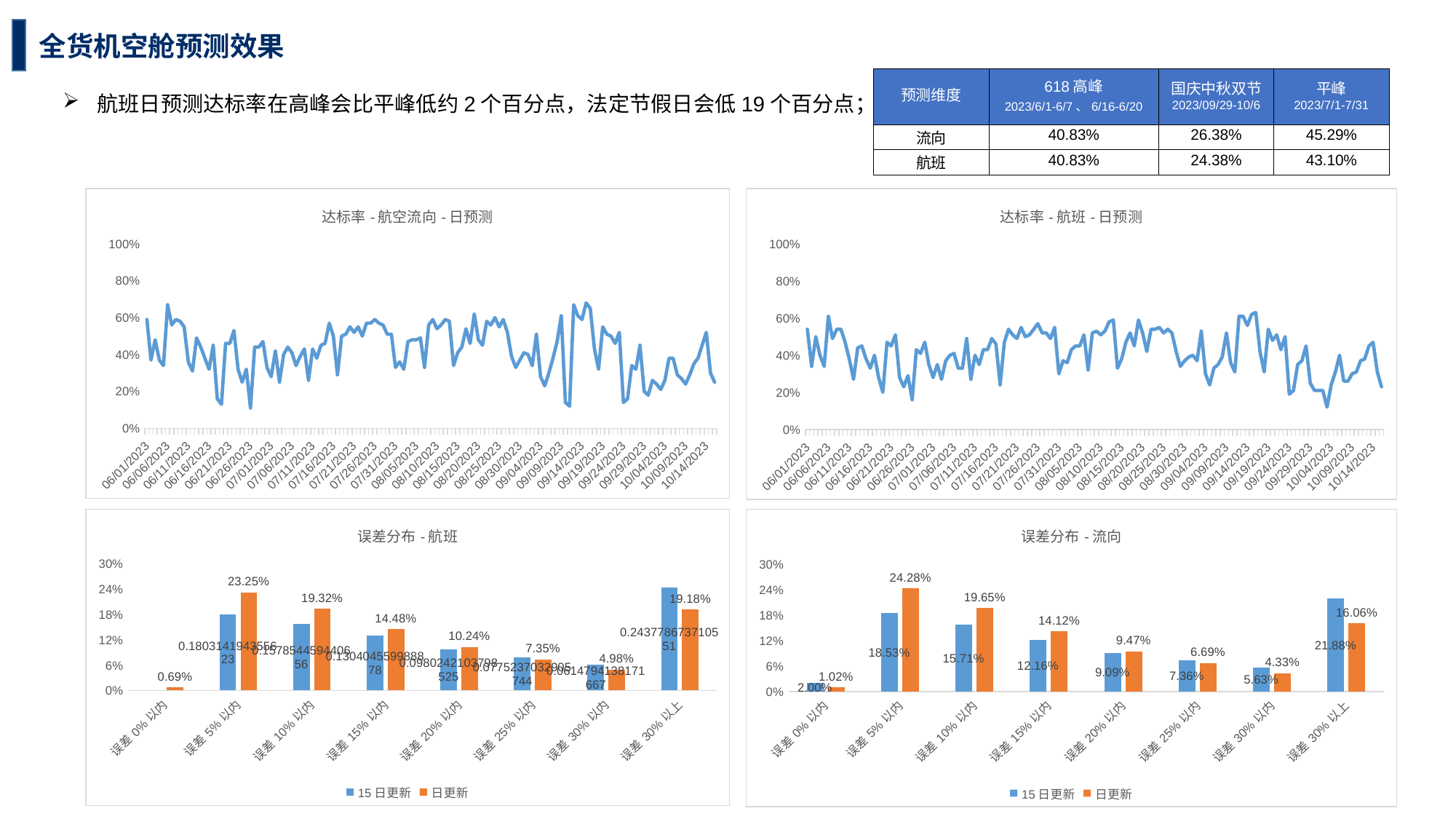

全货机空舱预测效果
| 预测维度 | 618高峰 2023/6/1-6/7、6/16-6/20 | 国庆中秋双节 2023/09/29-10/6 | 平峰 2023/7/1-7/31 |
| --- | --- | --- | --- |
| 流向 | 40.83% | 26.38% | 45.29% |
| 航班 | 40.83% | 24.38% | 43.10% |
航班日预测达标率在高峰会比平峰低约2个百分点，法定节假日会低19个百分点；

### Chart: 达标率-航空流向-日预测

| Category | 达标率 |
|---|---|
| 45078 | 0.59 |
| 45079 | 0.37 |
| 45080 | 0.48 |
| 45081 | 0.37 |
| 45082 | 0.34 |
| 45083 | 0.67 |
| 45084 | 0.56 |
| 45085 | 0.59 |
| 45086 | 0.58 |
| 45087 | 0.55 |
| 45088 | 0.36 |
| 45089 | 0.31 |
| 45090 | 0.49 |
| 45091 | 0.44 |
| 45092 | 0.38 |
| 45093 | 0.32 |
| 45094 | 0.45 |
| 45095 | 0.16 |
| 45096 | 0.13 |
| 45097 | 0.46 |
| 45098 | 0.46 |
| 45099 | 0.53 |
| 45100 | 0.32 |
| 45101 | 0.25 |
| 45102 | 0.32 |
| 45103 | 0.11 |
| 45104 | 0.44 |
| 45105 | 0.44 |
| 45106 | 0.47 |
| 45107 | 0.33 |
| 45108 | 0.28 |
| 45109 | 0.42 |
| 45110 | 0.25 |
| 45111 | 0.4 |
| 45112 | 0.44 |
| 45113 | 0.41 |
| 45114 | 0.34 |
| 45115 | 0.39 |
| 45116 | 0.43 |
| 45117 | 0.26 |
| 45118 | 0.43 |
| 45119 | 0.38 |
| 45120 | 0.45 |
| 45121 | 0.46 |
| 45122 | 0.57 |
| 45123 | 0.5 |
| 45124 | 0.29 |
| 45125 | 0.5 |
| 45126 | 0.51 |
| 45127 | 0.55 |
| 45128 | 0.52 |
| 45129 | 0.55 |
| 45130 | 0.5 |
| 45131 | 0.57 |
| 45132 | 0.57 |
| 45133 | 0.59 |
| 45134 | 0.57 |
| 45135 | 0.56 |
| 45136 | 0.51 |
| 45137 | 0.51 |
| 45138 | 0.33 |
| 45139 | 0.36 |
| 45140 | 0.32 |
| 45141 | 0.47 |
| 45142 | 0.48 |
| 45143 | 0.48 |
| 45144 | 0.49 |
| 45145 | 0.33 |
| 45146 | 0.56 |
| 45147 | 0.59 |
| 45148 | 0.54 |
| 45149 | 0.56 |
| 45150 | 0.59 |
| 45151 | 0.58 |
| 45152 | 0.34 |
| 45153 | 0.41 |
| 45154 | 0.44 |
| 45155 | 0.54 |
| 45156 | 0.46 |
| 45157 | 0.62 |
| 45158 | 0.48 |
| 45159 | 0.45 |
| 45160 | 0.58 |
| 45161 | 0.56 |
| 45162 | 0.6 |
| 45163 | 0.55 |
| 45164 | 0.59 |
| 45165 | 0.52 |
| 45166 | 0.39 |
| 45167 | 0.33 |
| 45168 | 0.37 |
| 45169 | 0.41 |
| 45170 | 0.4 |
| 45171 | 0.34 |
| 45172 | 0.51 |
| 45173 | 0.28 |
| 45174 | 0.23 |
| 45175 | 0.3 |
| 45176 | 0.38 |
| 45177 | 0.47 |
| 45178 | 0.61 |
| 45179 | 0.14 |
| 45180 | 0.12 |
| 45181 | 0.67 |
| 45182 | 0.61 |
| 45183 | 0.59 |
| 45184 | 0.68 |
| 45185 | 0.65 |
| 45186 | 0.43 |
| 45187 | 0.32 |
| 45188 | 0.55 |
| 45189 | 0.51 |
| 45190 | 0.5 |
| 45191 | 0.46 |
| 45192 | 0.52 |
| 45193 | 0.14 |
| 45194 | 0.16 |
| 45195 | 0.34 |
| 45196 | 0.32 |
| 45197 | 0.45 |
| 45198 | 0.2 |
| 45199 | 0.18 |
| 45200 | 0.26 |
| 45201 | 0.24 |
| 45202 | 0.21 |
| 45203 | 0.26 |
| 45204 | 0.38 |
| 45205 | 0.38 |
| 45206 | 0.29 |
| 45207 | 0.27 |
| 45208 | 0.24 |
| 45209 | 0.29 |
| 45210 | 0.35 |
| 45211 | 0.38 |
| 45212 | 0.45 |
| 45213 | 0.52 |
| 45214 | 0.3 |
| 45215 | 0.25 |

### Chart: 达标率-航班-日预测

| Category | 达标率 |
|---|---|
| 45078 | 0.54 |
| 45079 | 0.34 |
| 45080 | 0.5 |
| 45081 | 0.4 |
| 45082 | 0.34 |
| 45083 | 0.61 |
| 45084 | 0.49 |
| 45085 | 0.54 |
| 45086 | 0.54 |
| 45087 | 0.47 |
| 45088 | 0.38 |
| 45089 | 0.27 |
| 45090 | 0.44 |
| 45091 | 0.45 |
| 45092 | 0.38 |
| 45093 | 0.33 |
| 45094 | 0.4 |
| 45095 | 0.28 |
| 45096 | 0.2 |
| 45097 | 0.47 |
| 45098 | 0.45 |
| 45099 | 0.51 |
| 45100 | 0.28 |
| 45101 | 0.23 |
| 45102 | 0.29 |
| 45103 | 0.16 |
| 45104 | 0.43 |
| 45105 | 0.41 |
| 45106 | 0.47 |
| 45107 | 0.35 |
| 45108 | 0.28 |
| 45109 | 0.35 |
| 45110 | 0.27 |
| 45111 | 0.37 |
| 45112 | 0.4 |
| 45113 | 0.41 |
| 45114 | 0.33 |
| 45115 | 0.33 |
| 45116 | 0.49 |
| 45117 | 0.27 |
| 45118 | 0.4 |
| 45119 | 0.35 |
| 45120 | 0.43 |
| 45121 | 0.43 |
| 45122 | 0.49 |
| 45123 | 0.46 |
| 45124 | 0.24 |
| 45125 | 0.47 |
| 45126 | 0.54 |
| 45127 | 0.51 |
| 45128 | 0.49 |
| 45129 | 0.55 |
| 45130 | 0.5 |
| 45131 | 0.51 |
| 45132 | 0.54 |
| 45133 | 0.57 |
| 45134 | 0.52 |
| 45135 | 0.52 |
| 45136 | 0.49 |
| 45137 | 0.55 |
| 45138 | 0.3 |
| 45139 | 0.37 |
| 45140 | 0.36 |
| 45141 | 0.43 |
| 45142 | 0.45 |
| 45143 | 0.45 |
| 45144 | 0.51 |
| 45145 | 0.32 |
| 45146 | 0.52 |
| 45147 | 0.53 |
| 45148 | 0.51 |
| 45149 | 0.53 |
| 45150 | 0.58 |
| 45151 | 0.59 |
| 45152 | 0.33 |
| 45153 | 0.38 |
| 45154 | 0.47 |
| 45155 | 0.52 |
| 45156 | 0.45 |
| 45157 | 0.59 |
| 45158 | 0.52 |
| 45159 | 0.42 |
| 45160 | 0.54 |
| 45161 | 0.54 |
| 45162 | 0.55 |
| 45163 | 0.52 |
| 45164 | 0.54 |
| 45165 | 0.52 |
| 45166 | 0.42 |
| 45167 | 0.34 |
| 45168 | 0.37 |
| 45169 | 0.39 |
| 45170 | 0.4 |
| 45171 | 0.37 |
| 45172 | 0.53 |
| 45173 | 0.3 |
| 45174 | 0.24 |
| 45175 | 0.33 |
| 45176 | 0.35 |
| 45177 | 0.39 |
| 45178 | 0.52 |
| 45179 | 0.36 |
| 45180 | 0.31 |
| 45181 | 0.61 |
| 45182 | 0.61 |
| 45183 | 0.56 |
| 45184 | 0.62 |
| 45185 | 0.63 |
| 45186 | 0.42 |
| 45187 | 0.31 |
| 45188 | 0.54 |
| 45189 | 0.48 |
| 45190 | 0.51 |
| 45191 | 0.43 |
| 45192 | 0.5 |
| 45193 | 0.19 |
| 45194 | 0.21 |
| 45195 | 0.35 |
| 45196 | 0.37 |
| 45197 | 0.45 |
| 45198 | 0.25 |
| 45199 | 0.21 |
| 45200 | 0.21 |
| 45201 | 0.21 |
| 45202 | 0.12 |
| 45203 | 0.24 |
| 45204 | 0.31 |
| 45205 | 0.4 |
| 45206 | 0.26 |
| 45207 | 0.26 |
| 45208 | 0.3 |
| 45209 | 0.31 |
| 45210 | 0.37 |
| 45211 | 0.38 |
| 45212 | 0.45 |
| 45213 | 0.47 |
| 45214 | 0.31 |
| 45215 | 0.23 |

### Chart: 误差分布-航班

| Category | 15日更新 | 日更新 |
|---|---|---|
| 误差0%以内 | None | 0.00689655172413793 |
| 误差5%以内 | 0.180314194355623 | 0.232491389207807 |
| 误差10%以内 | 0.157854459440656 | 0.19316877152698 |
| 误差15%以内 | 0.130404559988878 | 0.14483352468427 |
| 误差20%以内 | 0.0980242103798525 | 0.102411021814006 |
| 误差25%以内 | 0.0775237032905744 | 0.0734787600459242 |
| 误差30%以内 | 0.0614794138171667 | 0.0498277841561423 |
| 误差30%以上 | 0.243778673710551 | 0.191791044776119 |

### Chart: 误差分布-流向

| Category | 15日更新 | 日更新 |
|---|---|---|
| 误差0%以内 | 0.02 | 0.0102389078498293 |
| 误差5%以内 | 0.1852648347272 | 0.24277027027027 |
| 误差10%以内 | 0.157061785628646 | 0.196532574834078 |
| 误差15%以内 | 0.121624850657108 | 0.14122215409769 |
| 误差20%以内 | 0.0908578332662102 | 0.0947297297297297 |
| 误差25%以内 | 0.0735751295336787 | 0.0668975821787557 |
| 误差30%以内 | 0.0562881955612737 | 0.043337912087912 |
| 误差30%以上 | 0.218797291915571 | 0.160615761869082 |